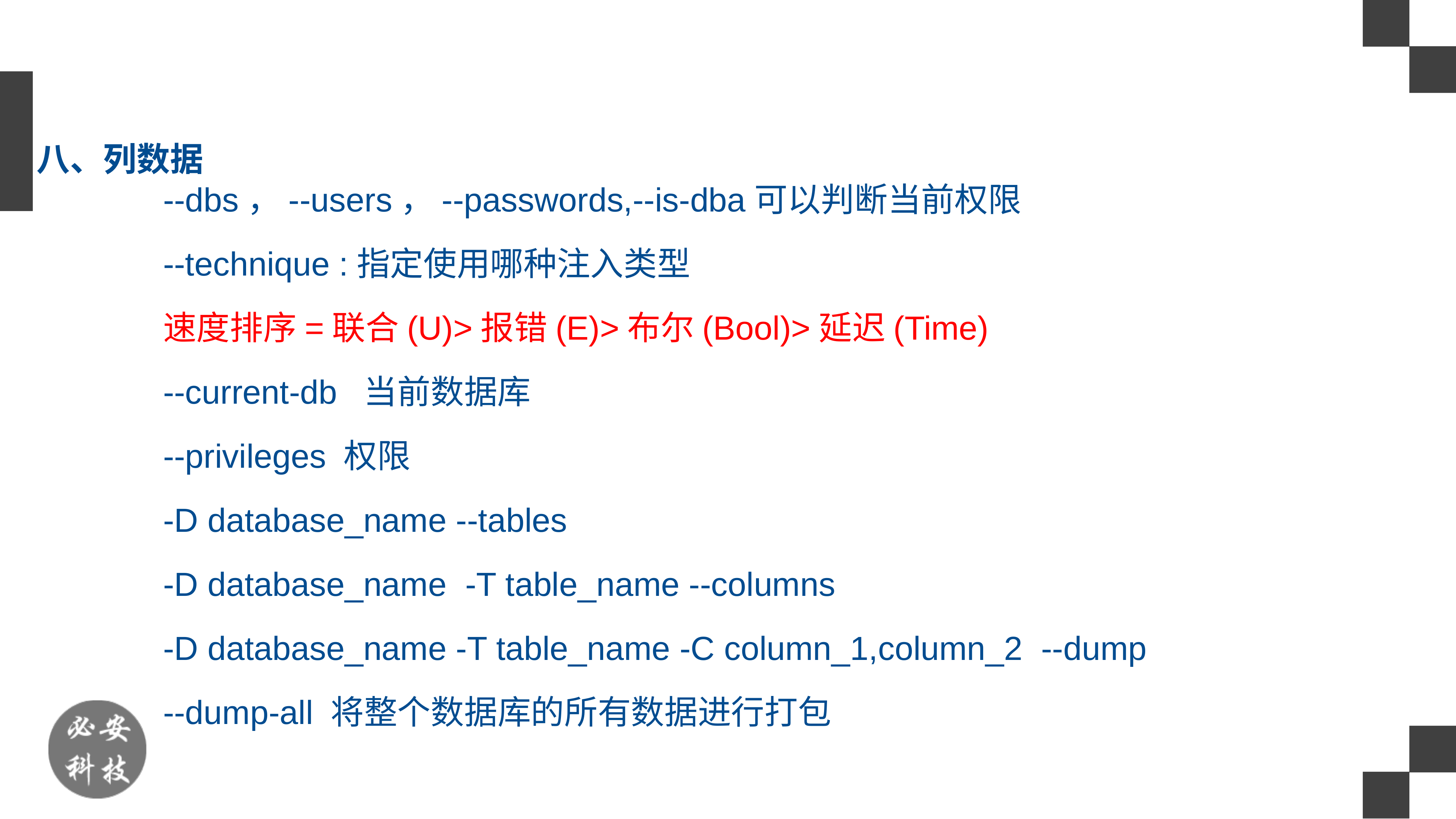

八、列数据
--dbs，--users，--passwords,--is-dba可以判断当前权限
--technique :指定使用哪种注入类型
速度排序=联合(U)>报错(E)>布尔(Bool)>延迟(Time)
--current-db  当前数据库
--privileges 权限
-D database_name --tables
-D database_name  -T table_name --columns
-D database_name -T table_name -C column_1,column_2  --dump
--dump-all 将整个数据库的所有数据进行打包